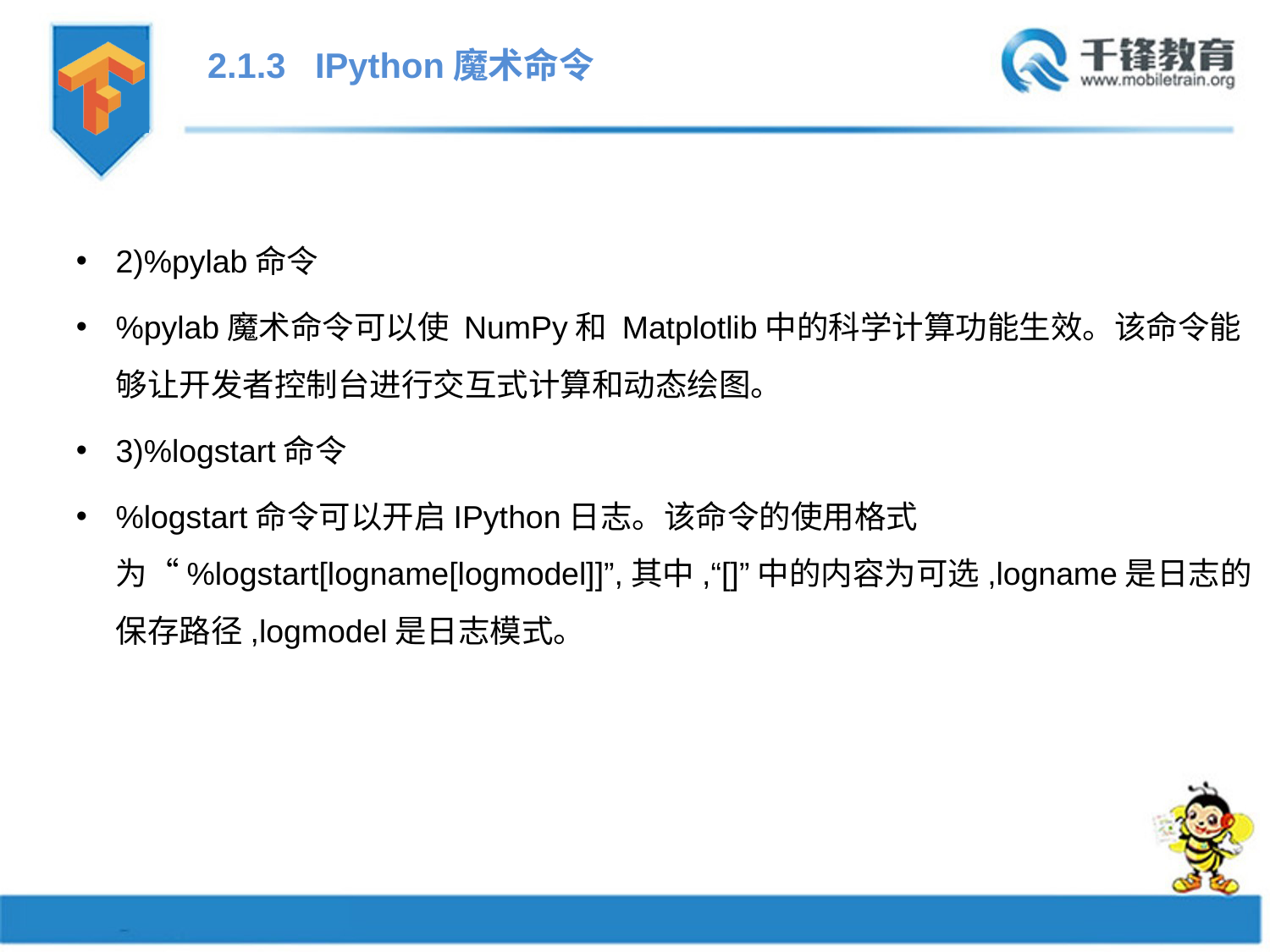

2.1.3   IPython魔术命令
2)%pylab命令
%pylab魔术命令可以使 NumPy和 Matplotlib中的科学计算功能生效。该命令能够让开发者控制台进行交互式计算和动态绘图。
3)%logstart命令
%logstart命令可以开启IPython日志。该命令的使用格式为“%logstart[logname[logmodel]]”,其中,“[]”中的内容为可选,logname是日志的保存路径,logmodel是日志模式。